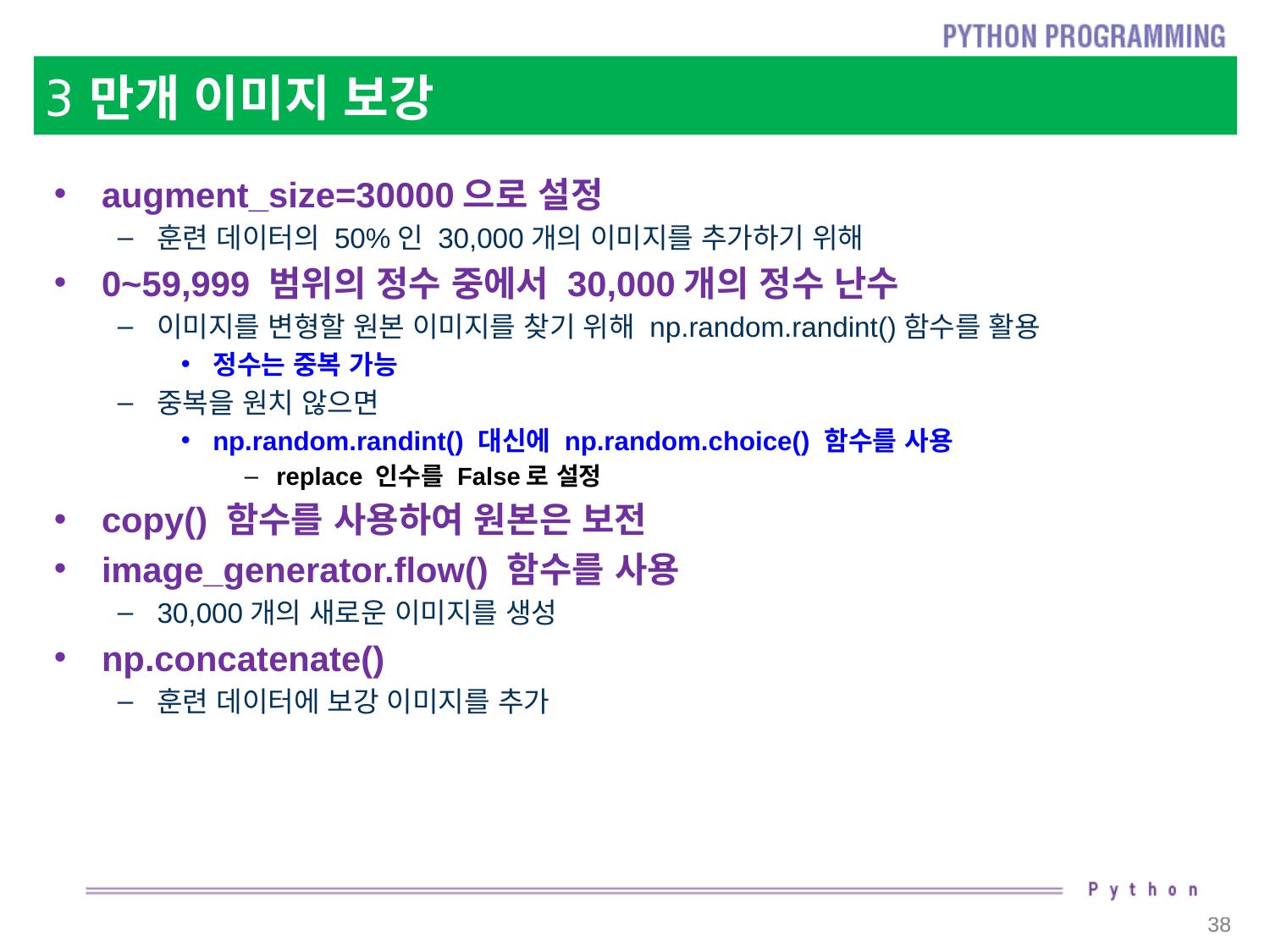

# 3만개 이미지 보강
augment_size=30000으로 설정
훈련 데이터의 50%인 30,000개의 이미지를 추가하기 위해
0~59,999 범위의 정수 중에서 30,000개의 정수 난수
이미지를 변형할 원본 이미지를 찾기 위해 np.random.randint()함수를 활용
정수는 중복 가능
중복을 원치 않으면
np.random.randint() 대신에 np.random.choice() 함수를 사용
replace 인수를 False로 설정
copy() 함수를 사용하여 원본은 보전
image_generator.flow() 함수를 사용
30,000개의 새로운 이미지를 생성
np.concatenate()
훈련 데이터에 보강 이미지를 추가
38